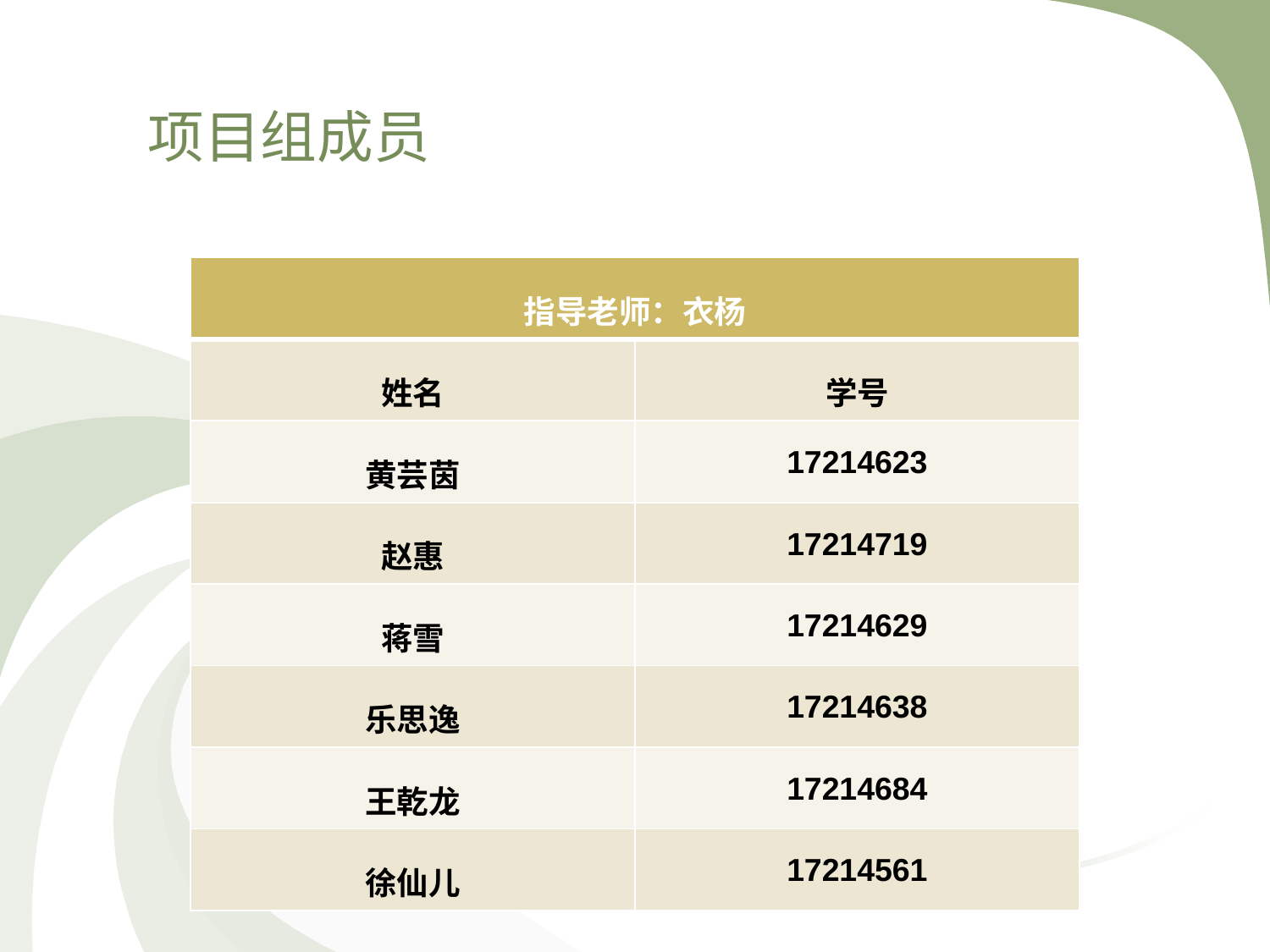

# 项目组成员
| 指导老师：衣杨 |  |
| --- | --- |
| 姓名 | 学号 |
| 黄芸茵 | 17214623 |
| 赵惠 | 17214719 |
| 蒋雪 | 17214629 |
| 乐思逸 | 17214638 |
| 王乾龙 | 17214684 |
| 徐仙儿 | 17214561 |